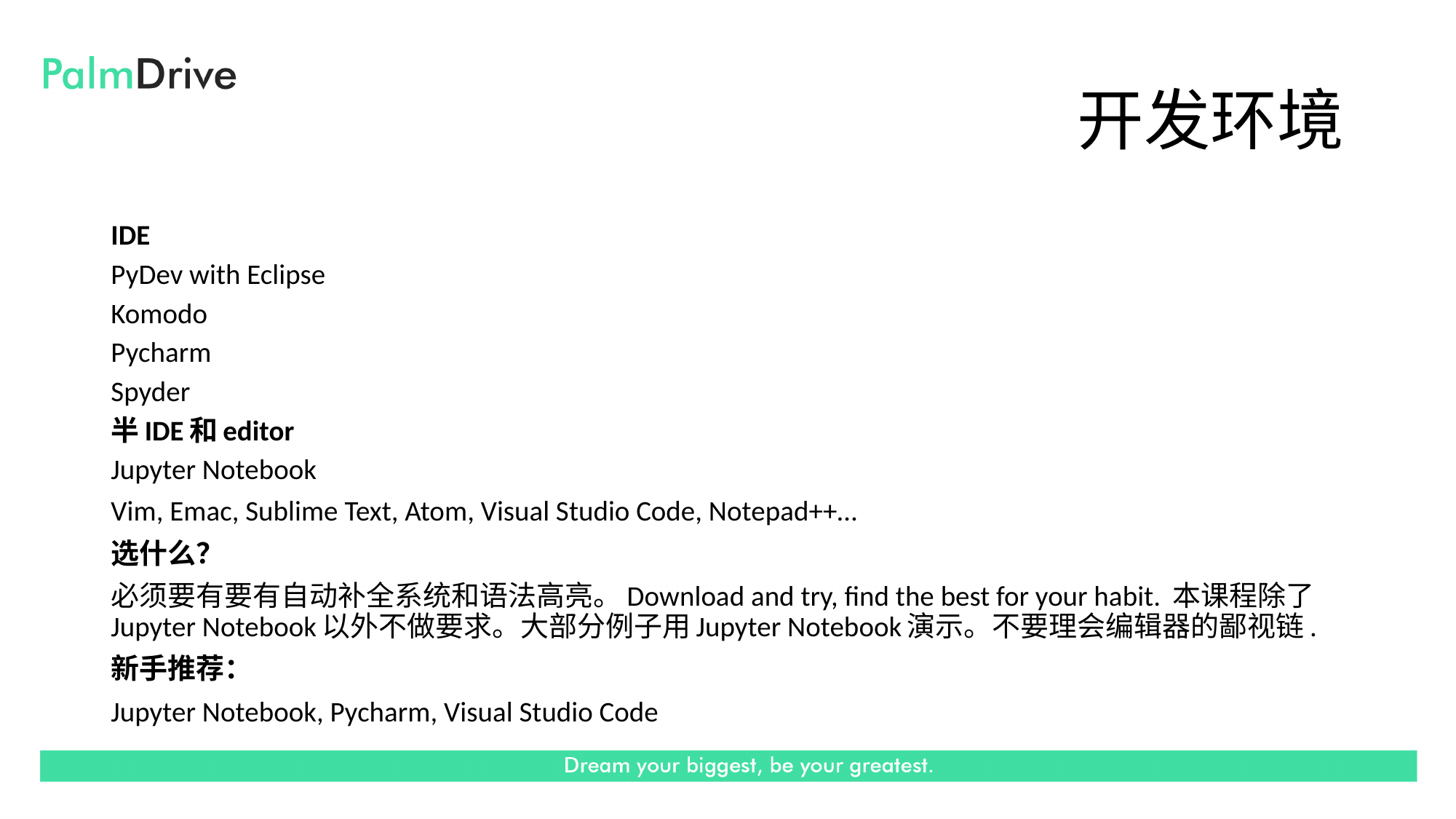

# 开发环境
IDE
PyDev with Eclipse
Komodo
Pycharm
Spyder
半IDE和editor
Jupyter Notebook
Vim, Emac, Sublime Text, Atom, Visual Studio Code, Notepad++…
选什么？
必须要有要有自动补全系统和语法高亮。Download and try, find the best for your habit. 本课程除了Jupyter Notebook以外不做要求。大部分例子用Jupyter Notebook演示。不要理会编辑器的鄙视链.
新手推荐：
Jupyter Notebook, Pycharm, Visual Studio Code